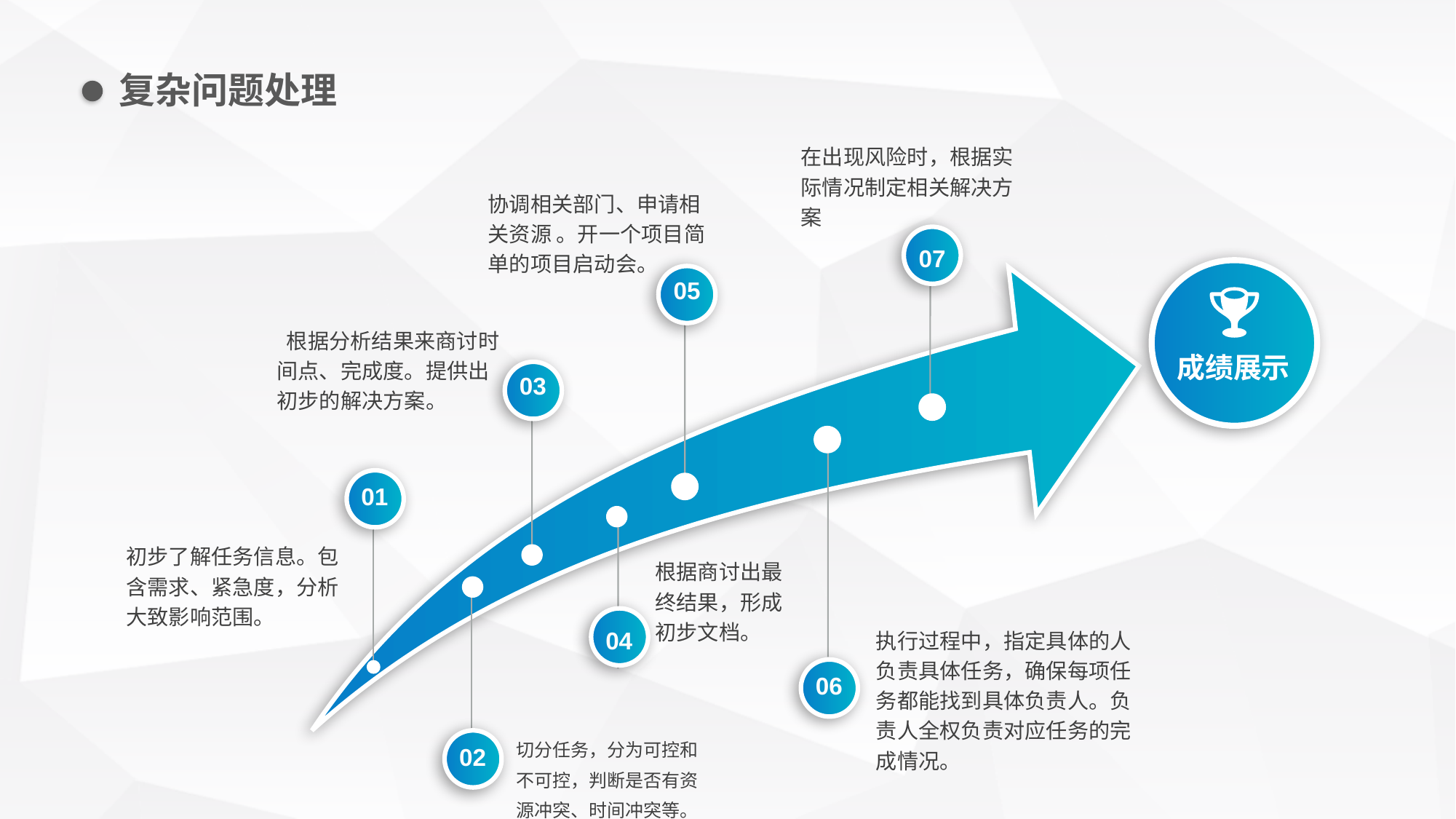

复杂问题处理

在出现风险时，根据实际情况制定相关解决方案
协调相关部门、申请相关资源 。开一个项目简单的项目启动会。

07

05

 根据分析结果来商讨时间点、完成度。提供出初步的解决方案。
成绩展示

03

06

01

04
初步了解任务信息。包含需求、紧急度，分析大致影响范围。
根据商讨出最终结果，形成初步文档。

02
执行过程中，指定具体的人负责具体任务，确保每项任务都能找到具体负责人。负责人全权负责对应任务的完成情况。
切分任务，分为可控和不可控，判断是否有资源冲突、时间冲突等。